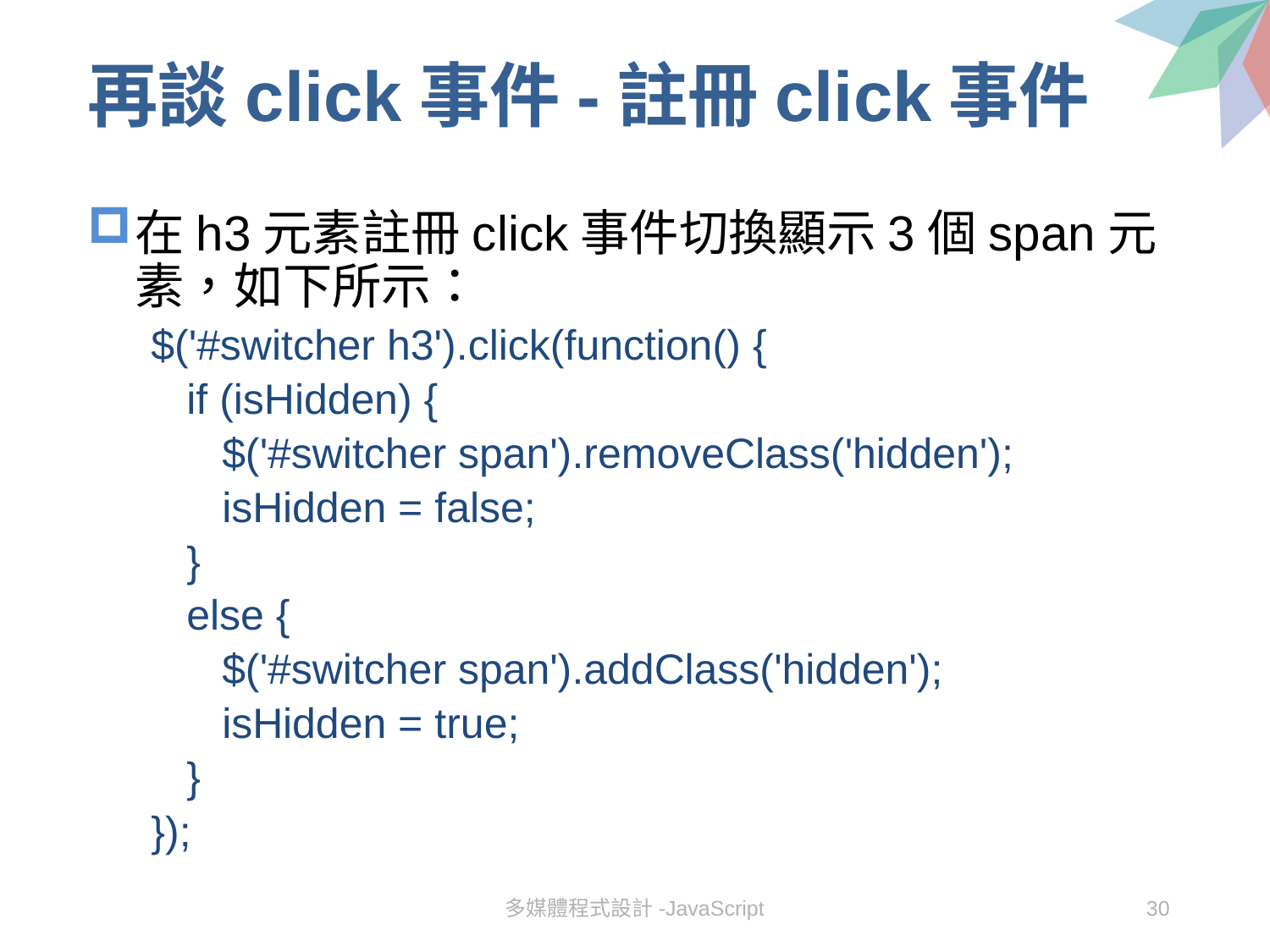

# 再談click事件-註冊click事件
在h3元素註冊click事件切換顯示3個span元素，如下所示：
$('#switcher h3').click(function() {
   if (isHidden) {
      $('#switcher span').removeClass('hidden');
      isHidden = false;
   }
   else {
      $('#switcher span').addClass('hidden');
      isHidden = true;
   }
});
多媒體程式設計-JavaScript
30